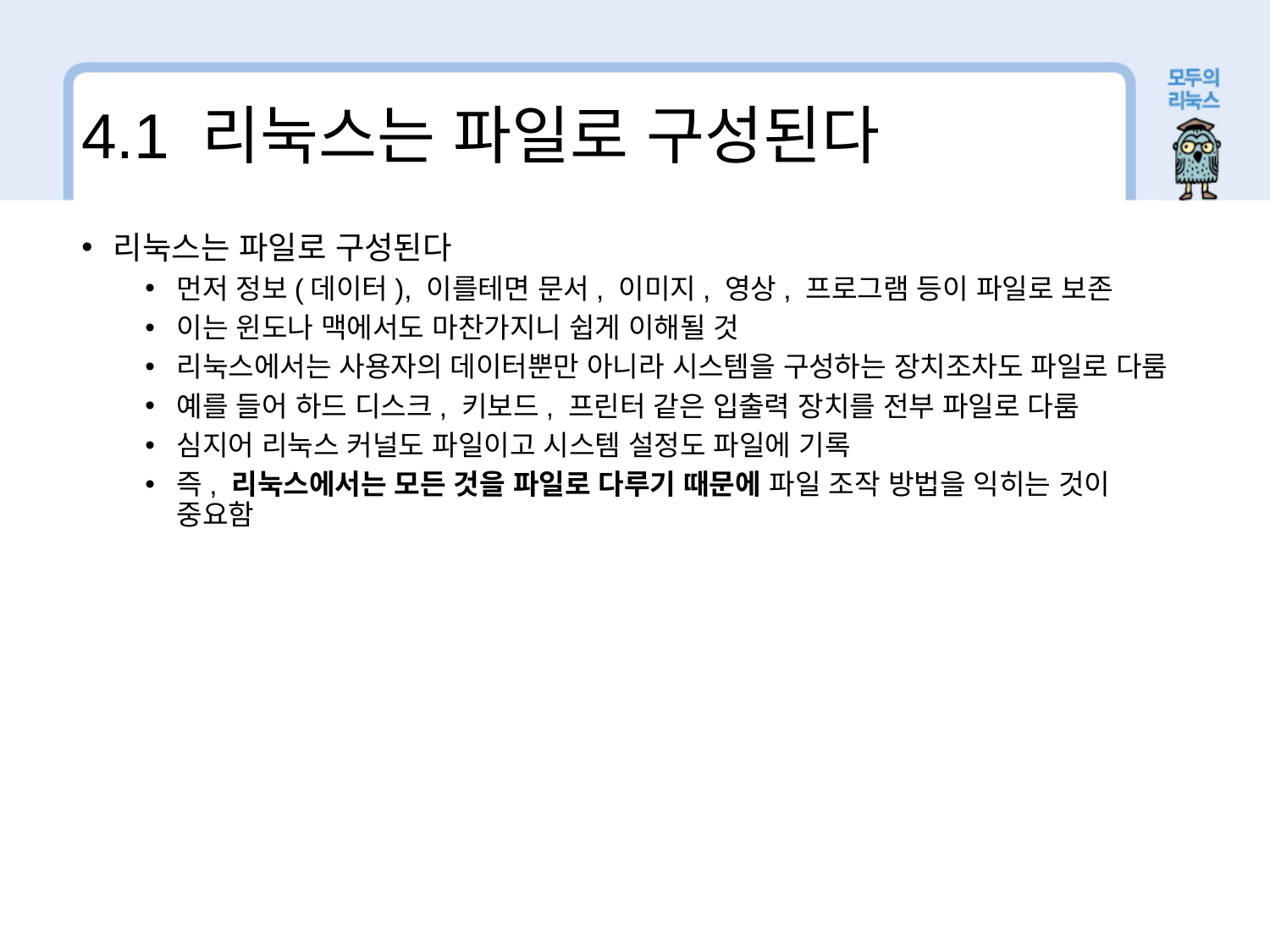

4.1 리눅스는 파일로 구성된다
리눅스는 파일로 구성된다
먼저 정보(데이터), 이를테면 문서, 이미지, 영상, 프로그램 등이 파일로 보존
이는 윈도나 맥에서도 마찬가지니 쉽게 이해될 것
리눅스에서는 사용자의 데이터뿐만 아니라 시스템을 구성하는 장치조차도 파일로 다룸
예를 들어 하드 디스크, 키보드, 프린터 같은 입출력 장치를 전부 파일로 다룸
심지어 리눅스 커널도 파일이고 시스템 설정도 파일에 기록
즉, 리눅스에서는 모든 것을 파일로 다루기 때문에 파일 조작 방법을 익히는 것이 중요함